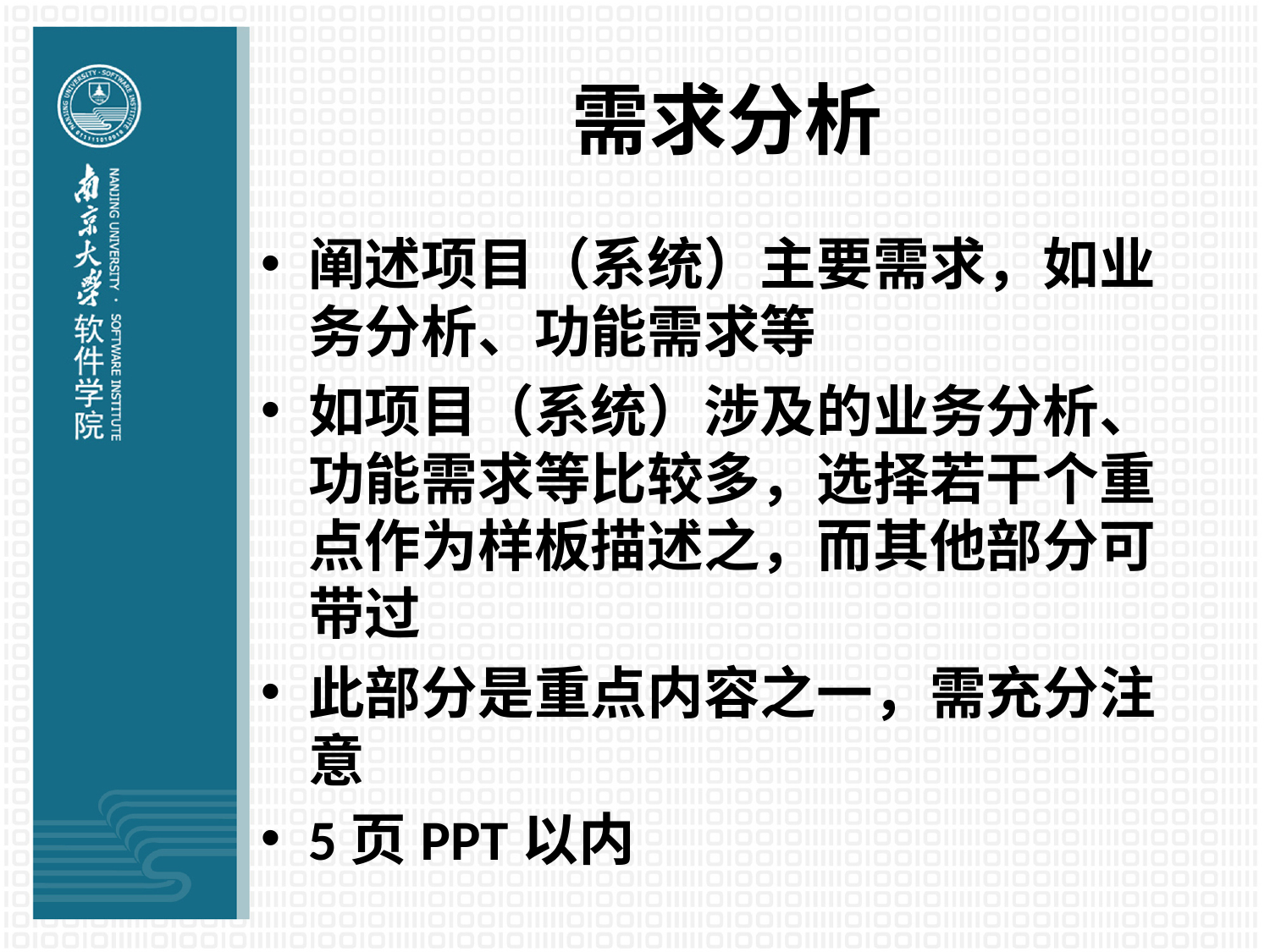

# 需求分析
阐述项目（系统）主要需求，如业务分析、功能需求等
如项目（系统）涉及的业务分析、功能需求等比较多，选择若干个重点作为样板描述之，而其他部分可带过
此部分是重点内容之一，需充分注意
5页PPT以内